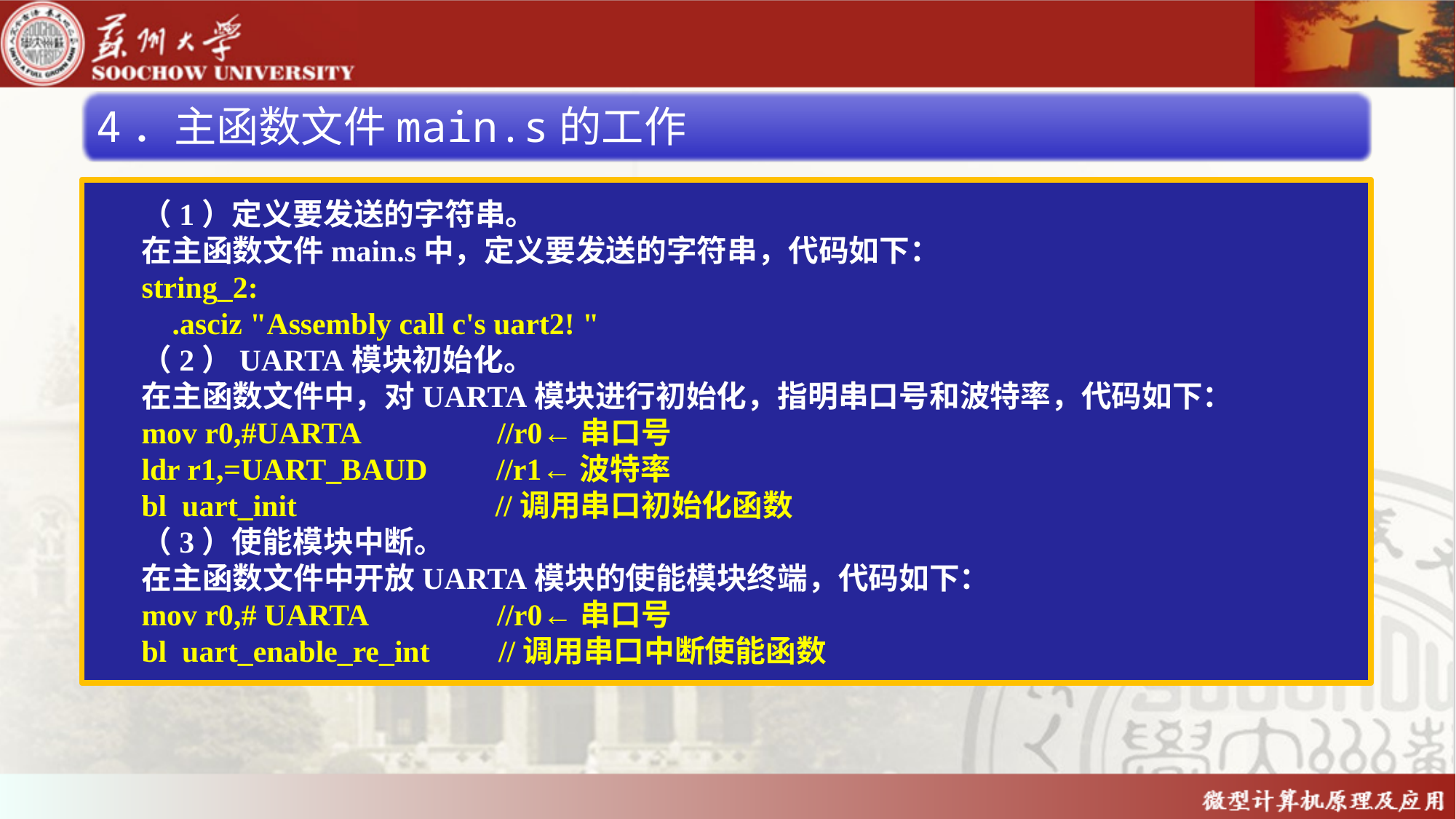

4．主函数文件main.s的工作
（1）定义要发送的字符串。
在主函数文件main.s中，定义要发送的字符串，代码如下：
string_2:
    .asciz "Assembly call c's uart2! "
（2）UARTA模块初始化。
在主函数文件中，对UARTA模块进行初始化，指明串口号和波特率，代码如下：
mov r0,#UARTA                  //r0←串口号
ldr r1,=UART_BAUD         //r1←波特率
bl  uart_init                          //调用串口初始化函数
（3）使能模块中断。
在主函数文件中开放UARTA模块的使能模块终端，代码如下：
mov r0,# UARTA                 //r0←串口号
bl  uart_enable_re_int         //调用串口中断使能函数